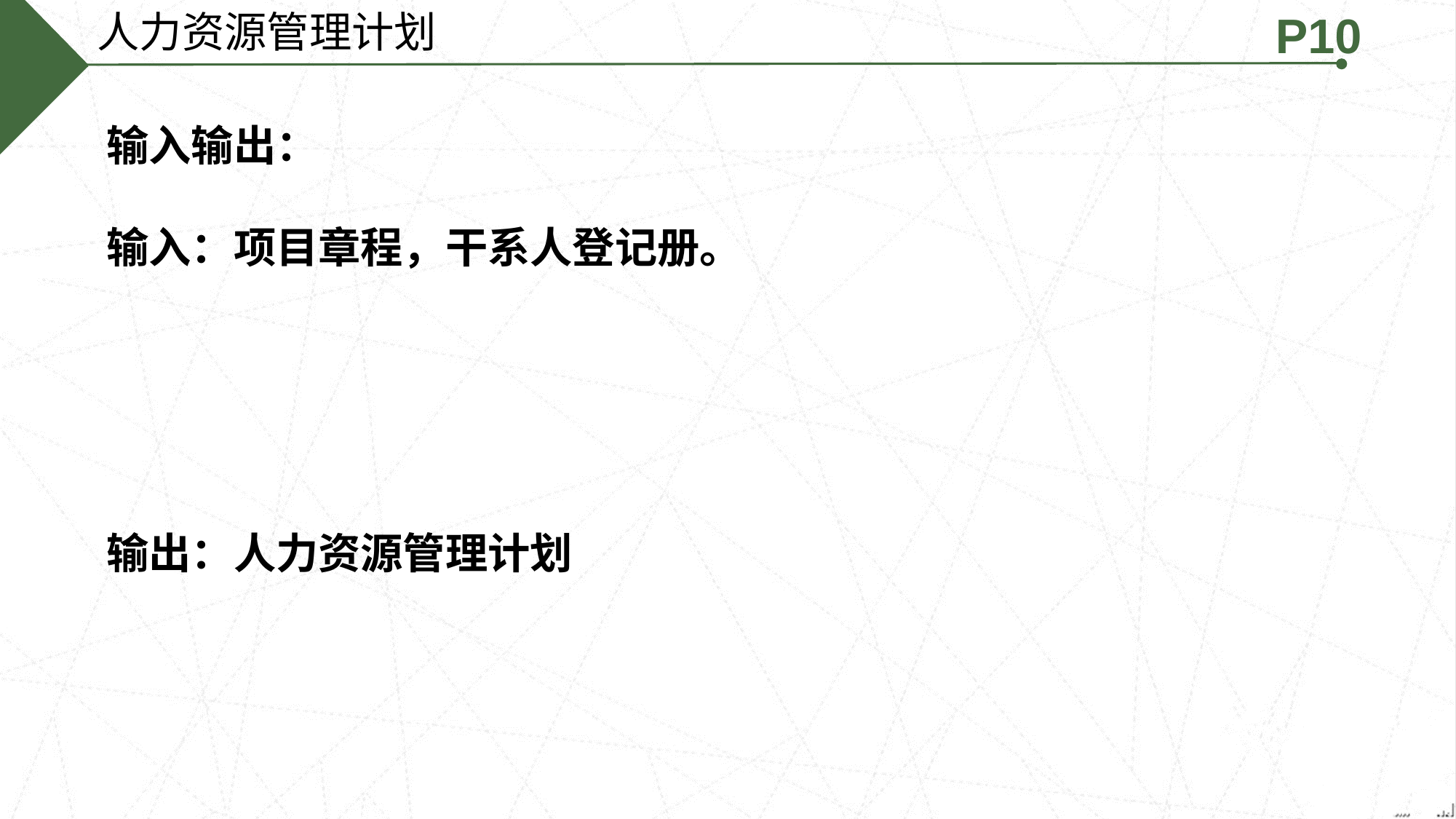

人力资源管理计划
P10

输入输出：

输入：项目章程，干系人登记册。

输出：人力资源管理计划